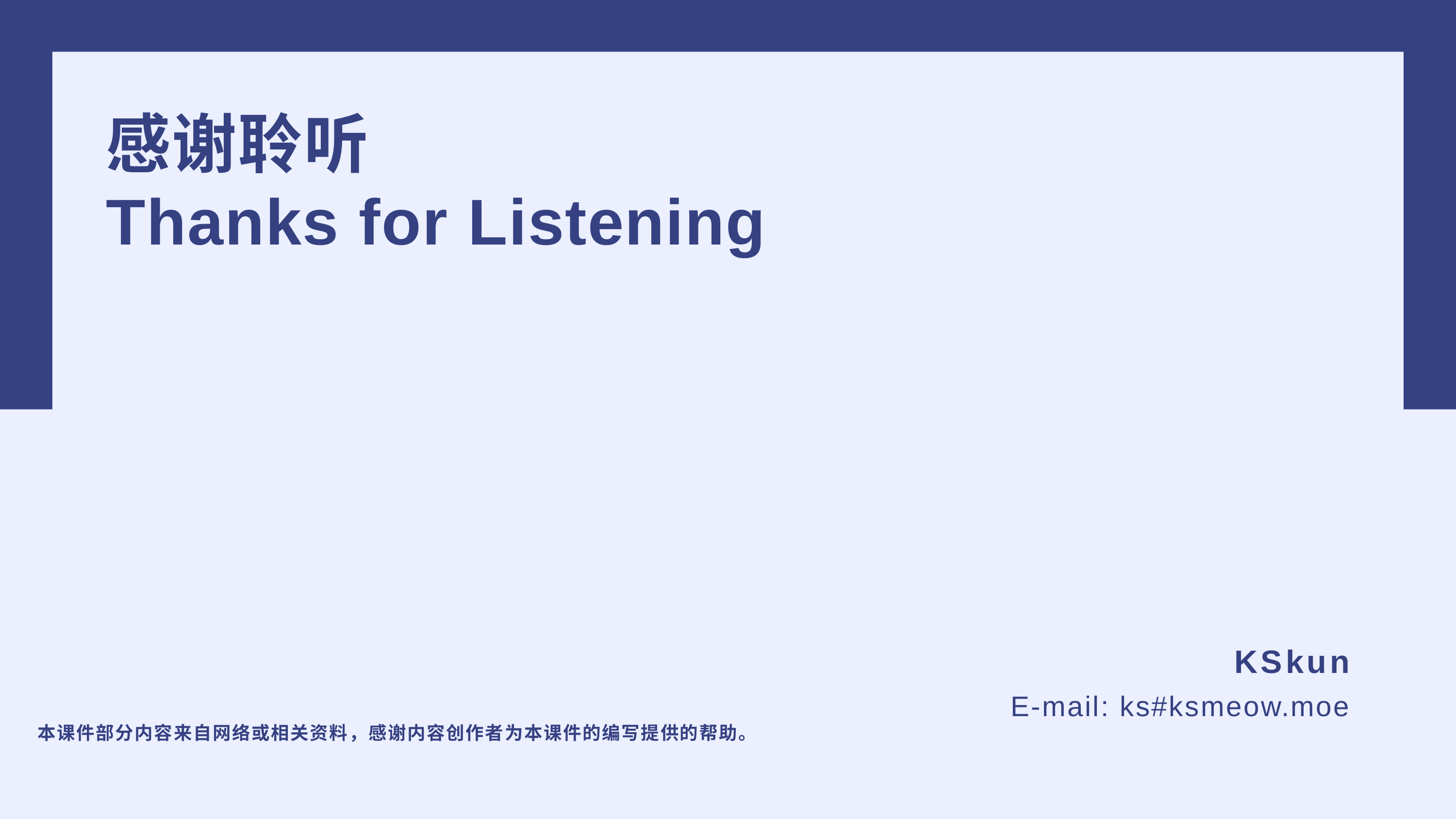

感谢聆听
Thanks for Listening
KSkun
E-mail: ks#ksmeow.moe
本课件部分内容来自网络或相关资料，感谢内容创作者为本课件的编写提供的帮助。